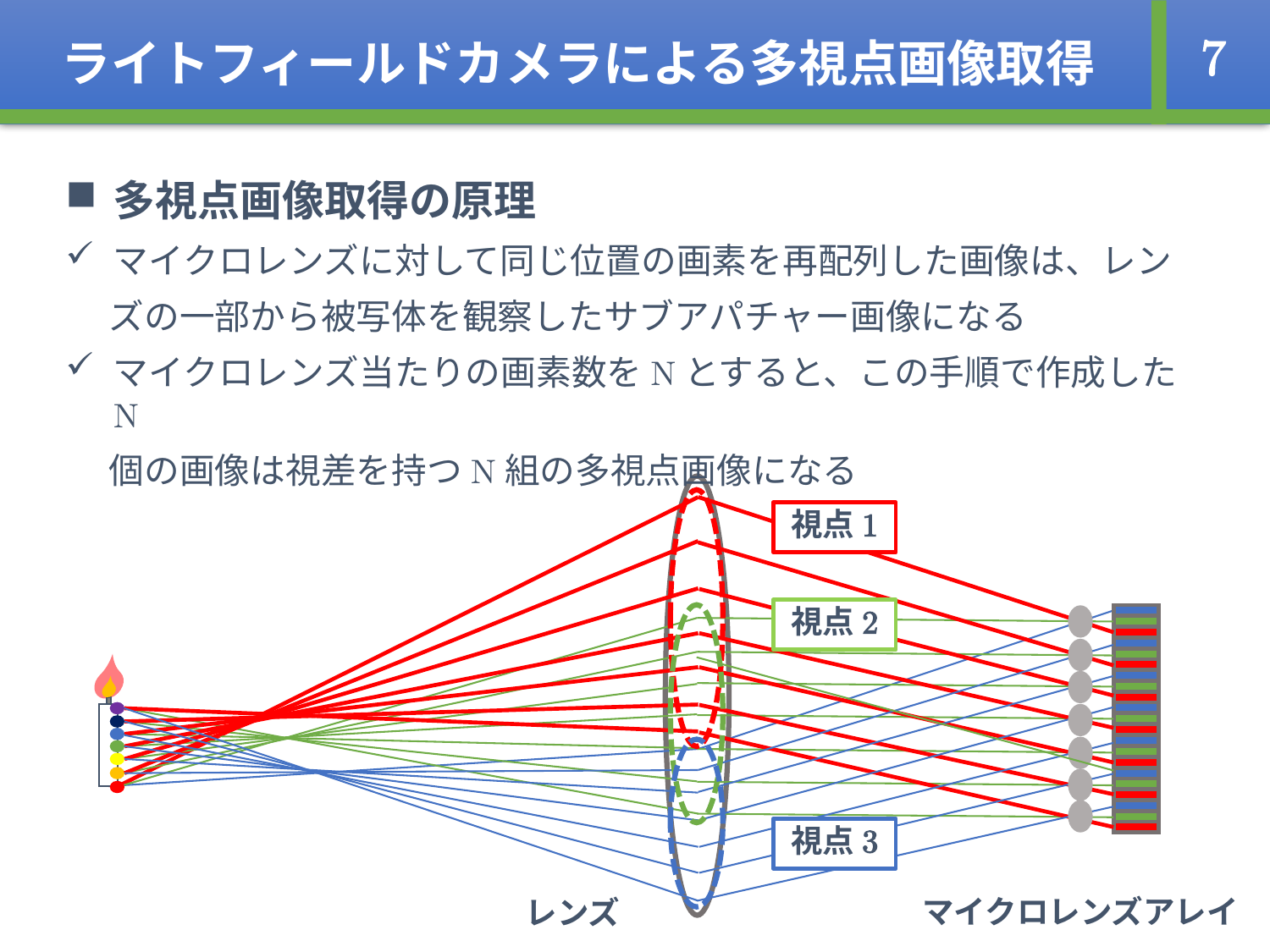

ライトフィールドカメラによる多視点画像取得
7

多視点画像取得の原理
マイクロレンズに対して同じ位置の画素を再配列した画像は、レン
　 ズの一部から被写体を観察したサブアパチャー画像になる
マイクロレンズ当たりの画素数をNとすると、この手順で作成したN
　 個の画像は視差を持つN組の多視点画像になる

視点1
視点2

視点3

マイクロレンズアレイ
レンズ